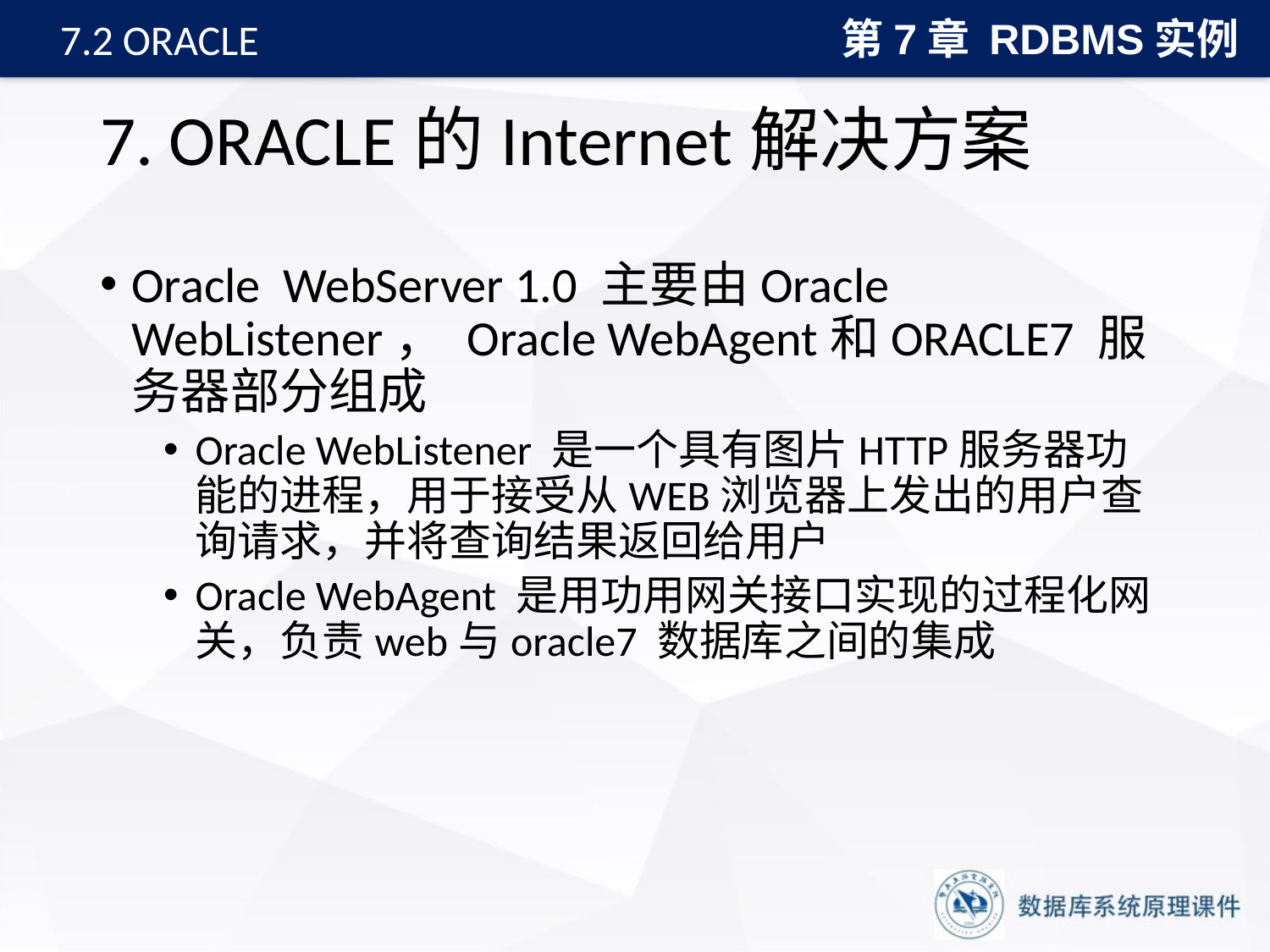

第7章 RDBMS实例
7.2 ORACLE
# 7. ORACLE的Internet解决方案
Oracle  WebServer 1.0 主要由Oracle WebListener， Oracle WebAgent和ORACLE7 服务器部分组成
Oracle WebListener 是一个具有图片HTTP服务器功能的进程，用于接受从WEB浏览器上发出的用户查询请求，并将查询结果返回给用户
Oracle WebAgent 是用功用网关接口实现的过程化网关，负责web与oracle7 数据库之间的集成